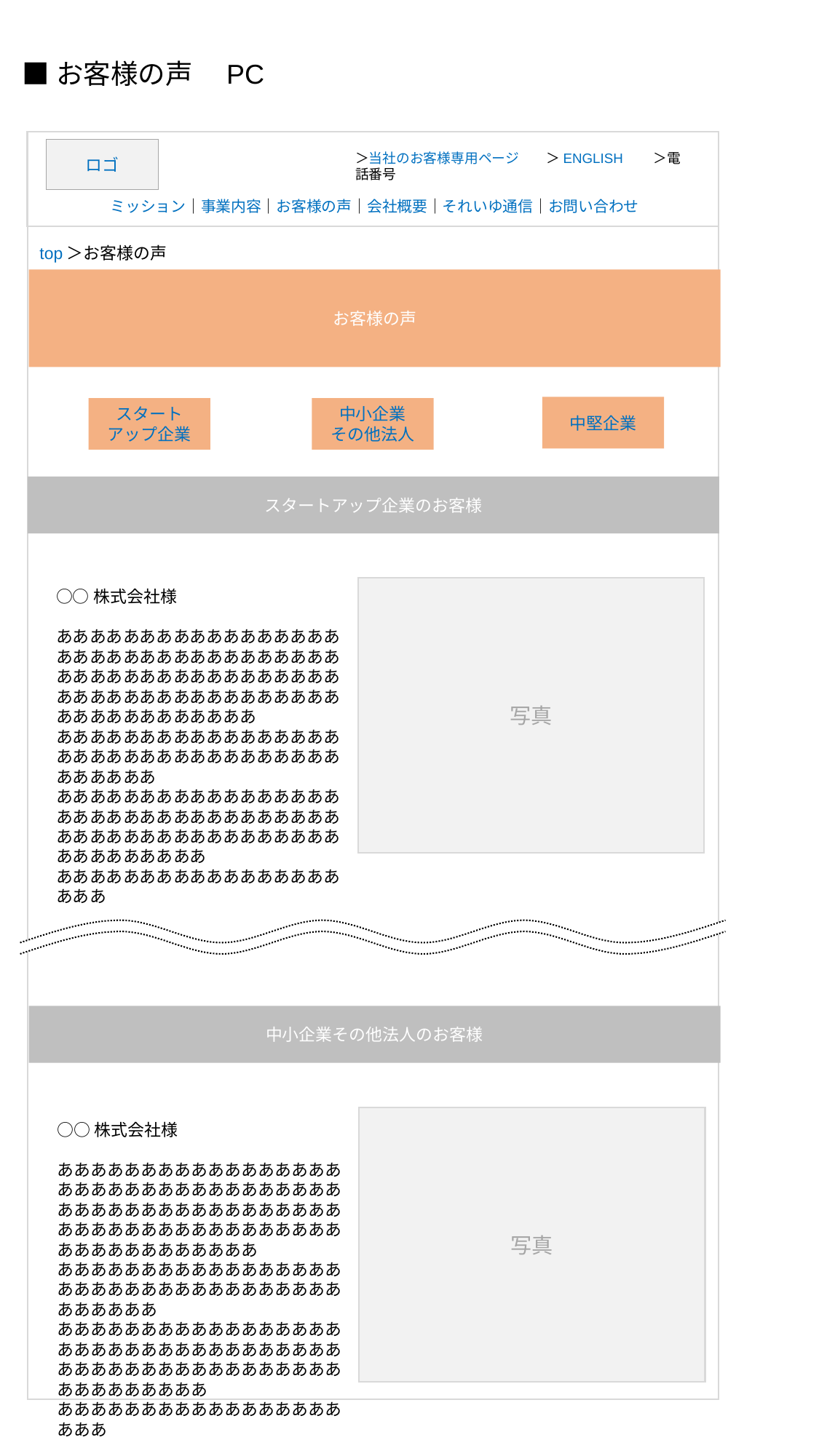

■お客様の声　PC

ロゴ
＞当社のお客様専用ページ　　＞ENGLISH　　＞電話番号

ミッション｜事業内容｜お客様の声｜会社概要｜それいゆ通信｜お問い合わせ
top＞お客様の声
お客様の声
中堅企業
スタートアップ企業
中小企業
その他法人
スタートアップ企業のお客様
写真
○○株式会社様

ああああああああああああああああああああああああああああああああああああああああああああああああああああああああああああああああああああああああああああああああ
ああああああああああああああああああああああああああああああああああああああああ
ああああああああああああああああああああああああああああああああああああああああああああああああああああああああああああ
ああああああああああああああああああああ

中小企業その他法人のお客様
写真
○○株式会社様

ああああああああああああああああああああああああああああああああああああああああああああああああああああああああああああああああああああああああああああああああ
ああああああああああああああああああああああああああああああああああああああああ
ああああああああああああああああああああああああああああああああああああああああああああああああああああああああああああ
ああああああああああああああああああああ